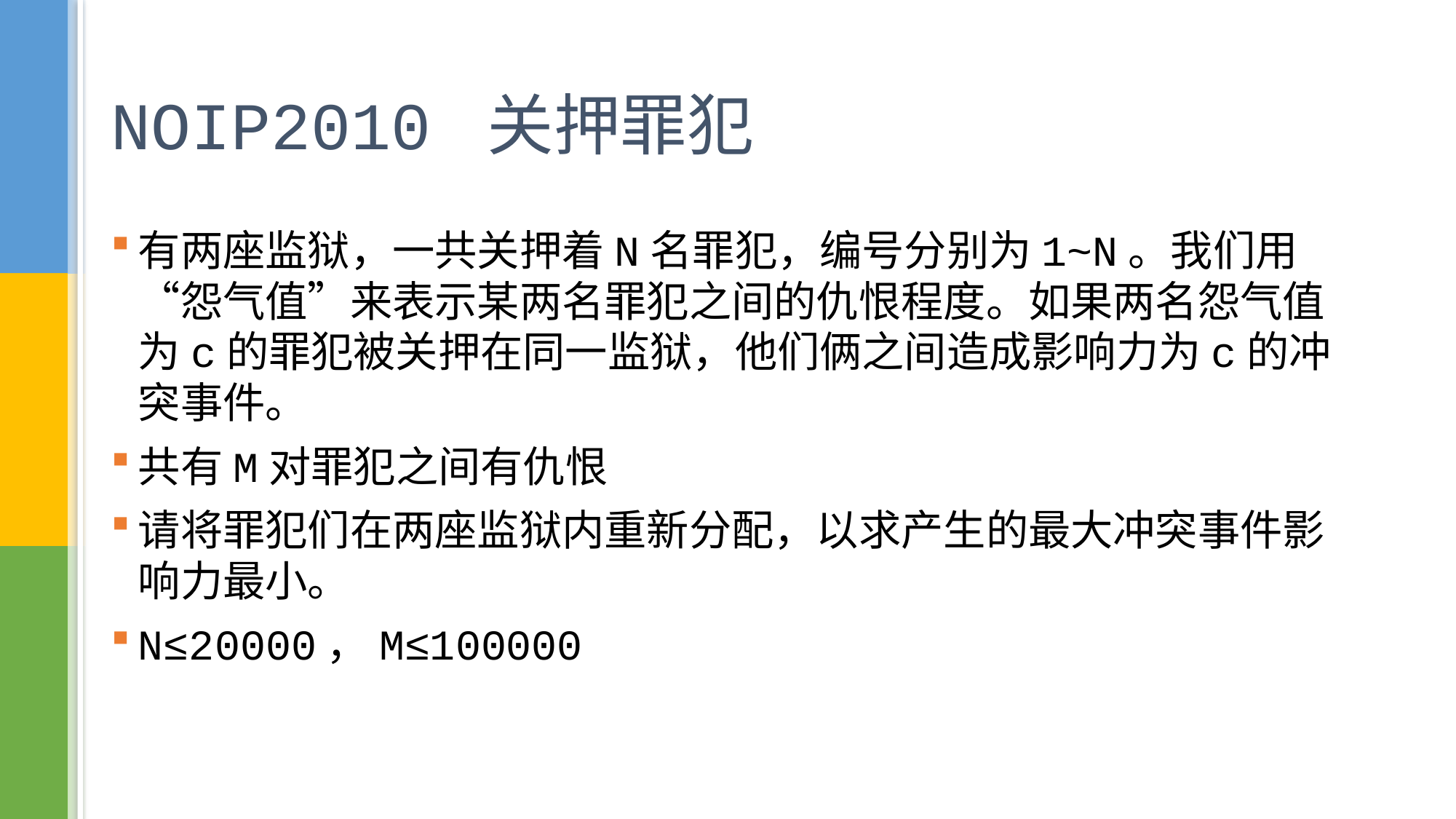

# NOIP2010 关押罪犯
有两座监狱，一共关押着N名罪犯，编号分别为1~N。我们用“怨气值”来表示某两名罪犯之间的仇恨程度。如果两名怨气值为c的罪犯被关押在同一监狱，他们俩之间造成影响力为c的冲突事件。
共有M对罪犯之间有仇恨
请将罪犯们在两座监狱内重新分配，以求产生的最大冲突事件影响力最小。
N≤20000，M≤100000